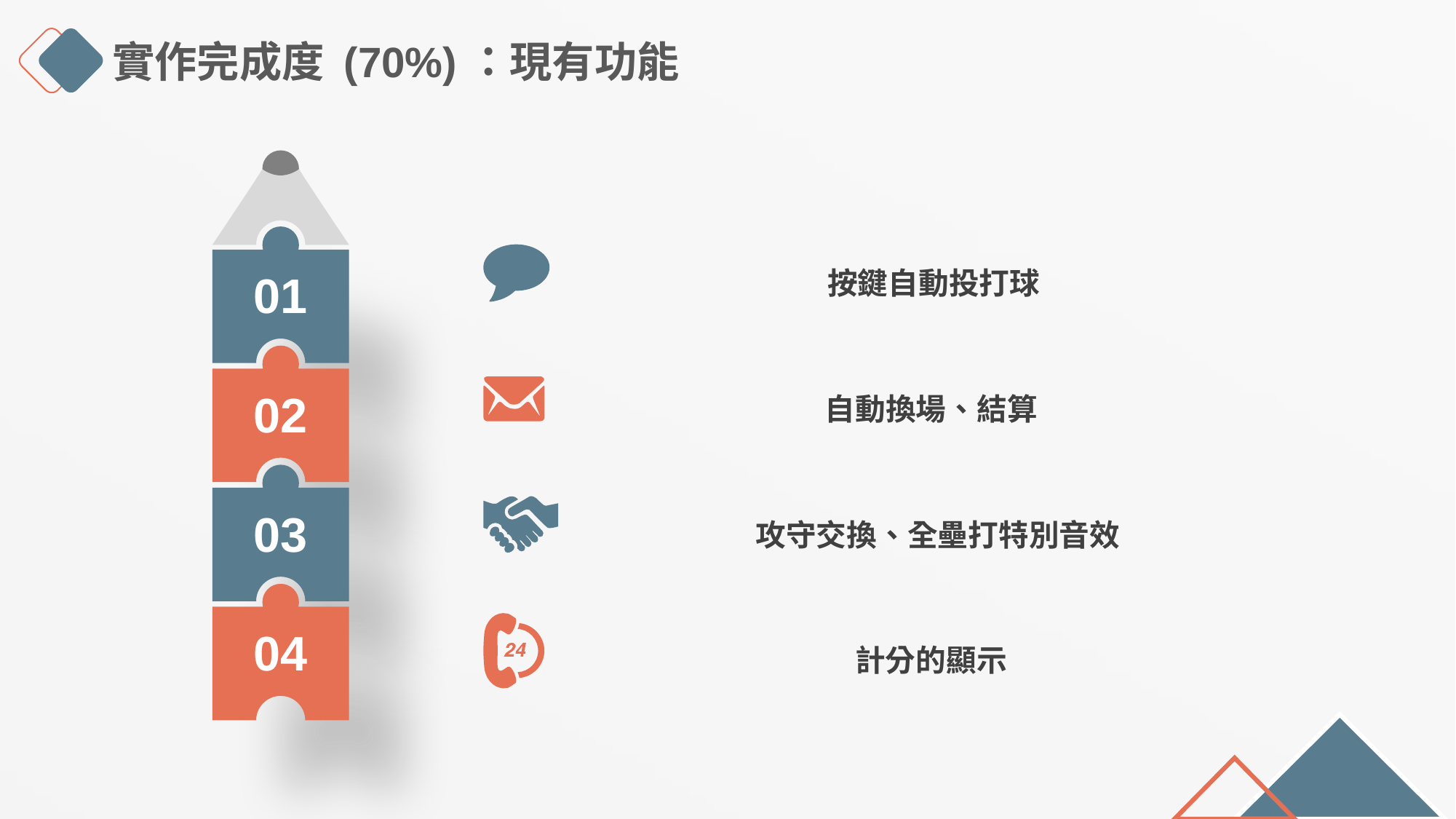

實作完成度 (70%)：現有功能

01

02

03

04

按鍵自動投打球
自動換場、結算

攻守交換、全壘打特別音效

計分的顯示